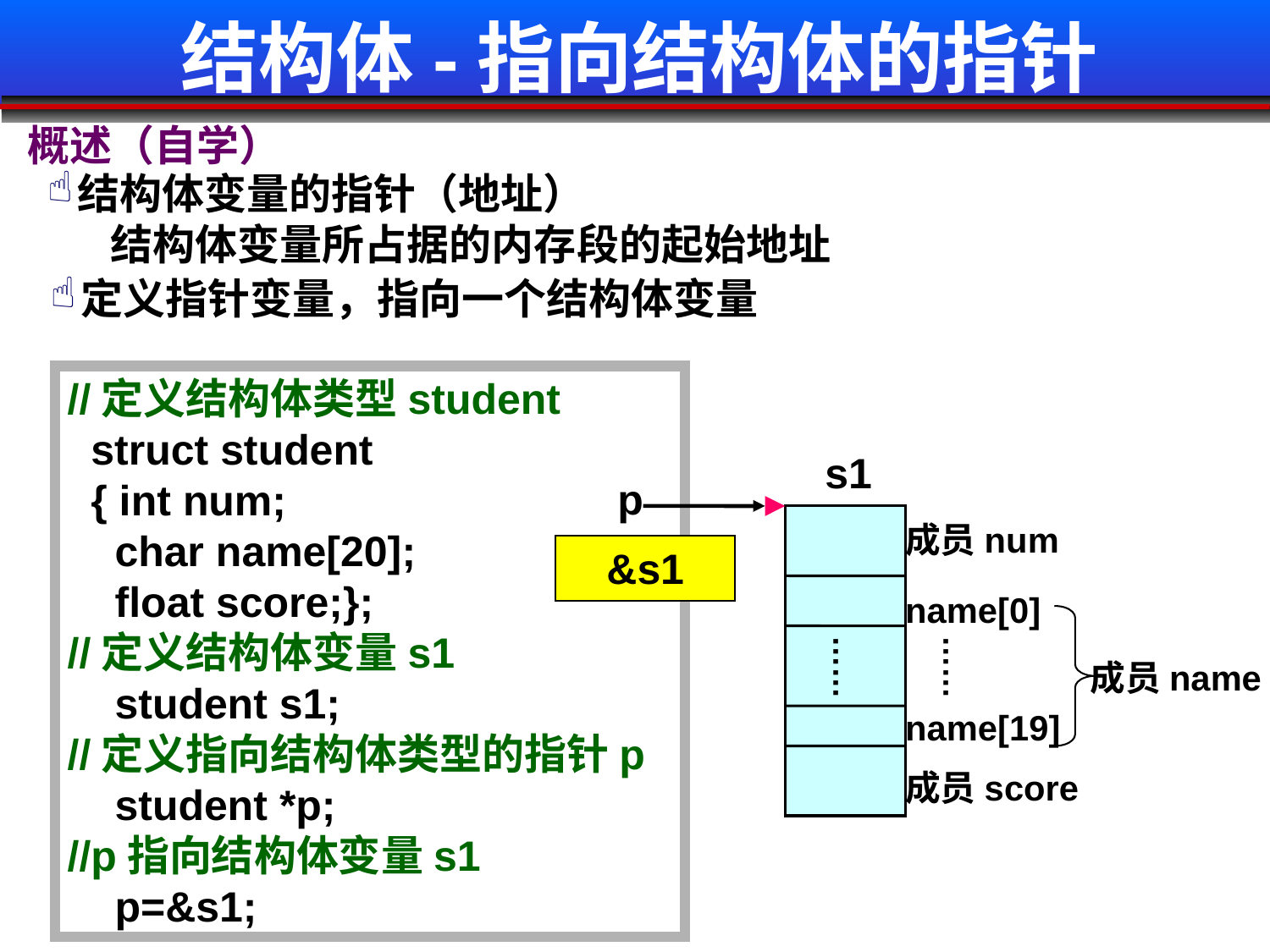

# 结构体-指向结构体的指针

概述（自学）
结构体变量的指针（地址）
结构体变量所占据的内存段的起始地址
定义指针变量，指向一个结构体变量
//定义结构体类型student
  struct student
  { int num;
    char name[20];
    float score;};
//定义结构体变量s1
    student s1;

s1
成员num

name[0]

……
……
成员name

name[19]

成员score

p

&s1
//定义指向结构体类型的指针p
    student *p;
//p指向结构体变量s1
    p=&s1;